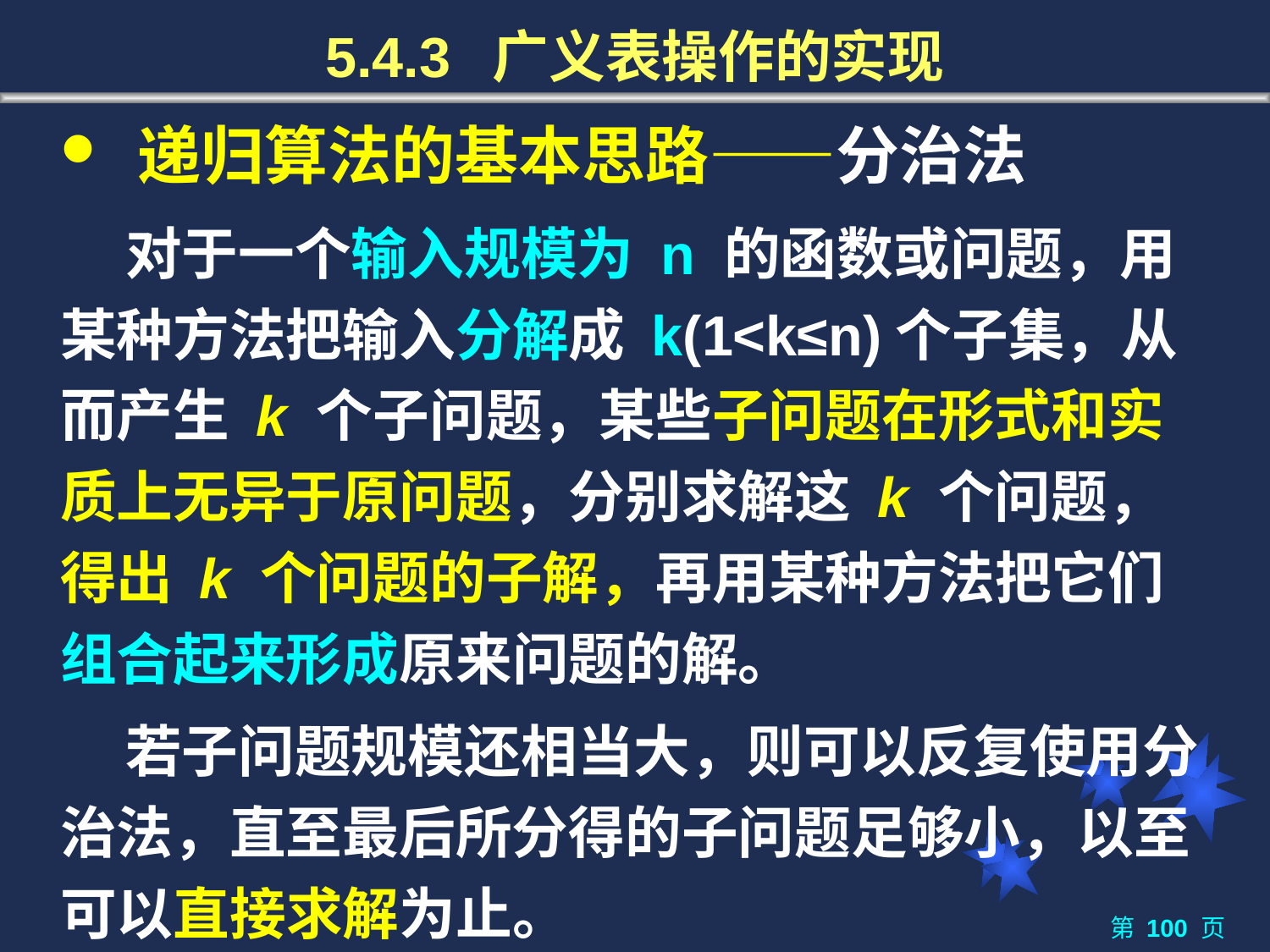

5.4.3  广义表操作的实现
 递归算法的基本思路——分治法
    对于一个输入规模为 n 的函数或问题，用某种方法把输入分解成 k(1<k≤n)个子集，从而产生 k 个子问题，某些子问题在形式和实质上无异于原问题，分别求解这 k 个问题，得出 k 个问题的子解，再用某种方法把它们组合起来形成原来问题的解。
    若子问题规模还相当大，则可以反复使用分治法，直至最后所分得的子问题足够小，以至可以直接求解为止。
第 100 页